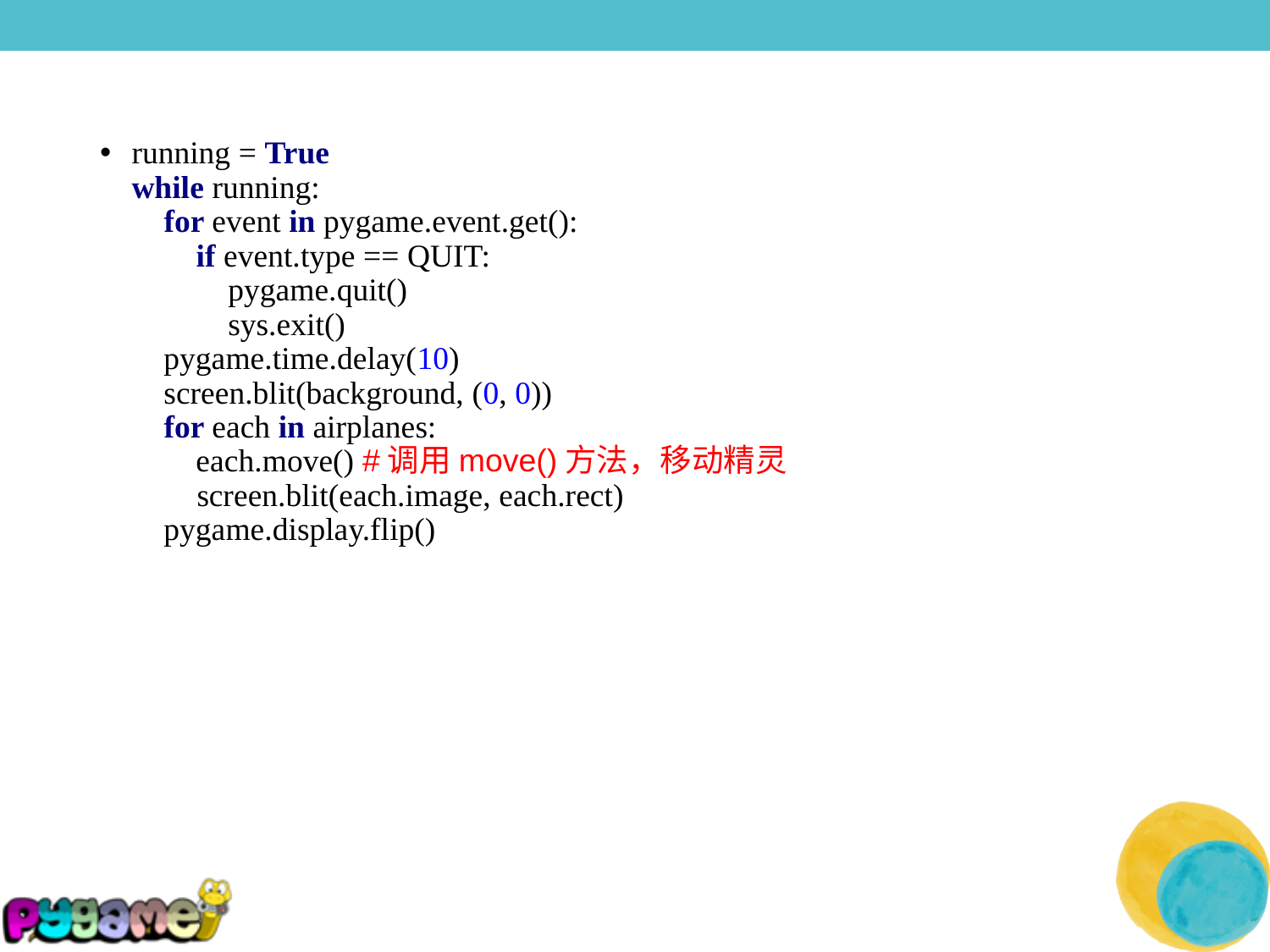

running = True
while running:
    for event in pygame.event.get():
        if event.type == QUIT:
            pygame.quit()
            sys.exit()
    pygame.time.delay(10)
    screen.blit(background, (0, 0))
    for each in airplanes:
        each.move() #调用move()方法，移动精灵
        screen.blit(each.image, each.rect)
    pygame.display.flip()